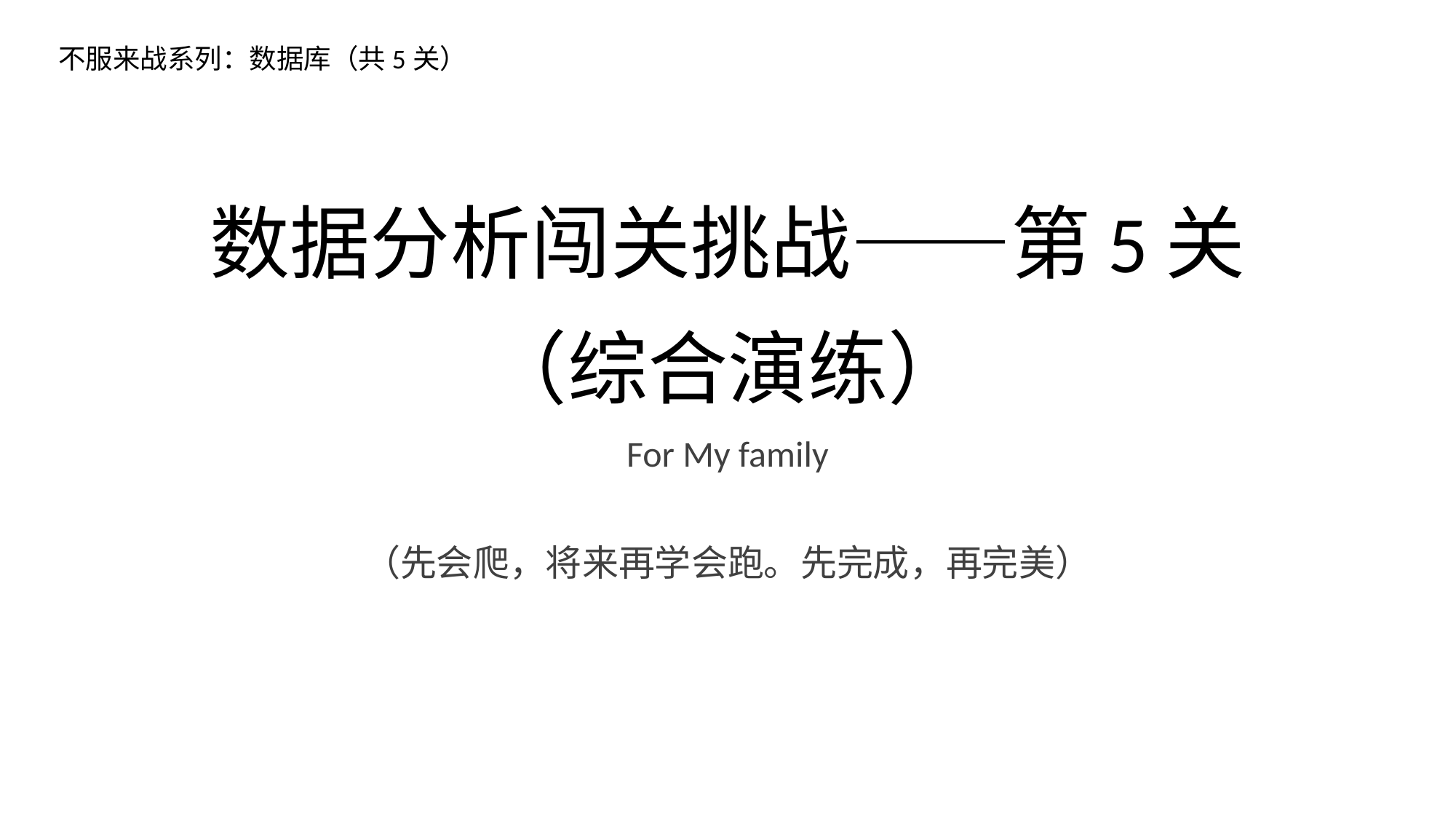

不服来战系列：数据库（共5关）
# 数据分析闯关挑战——第5关（综合演练）
For My family

（先会爬，将来再学会跑。先完成，再完美）